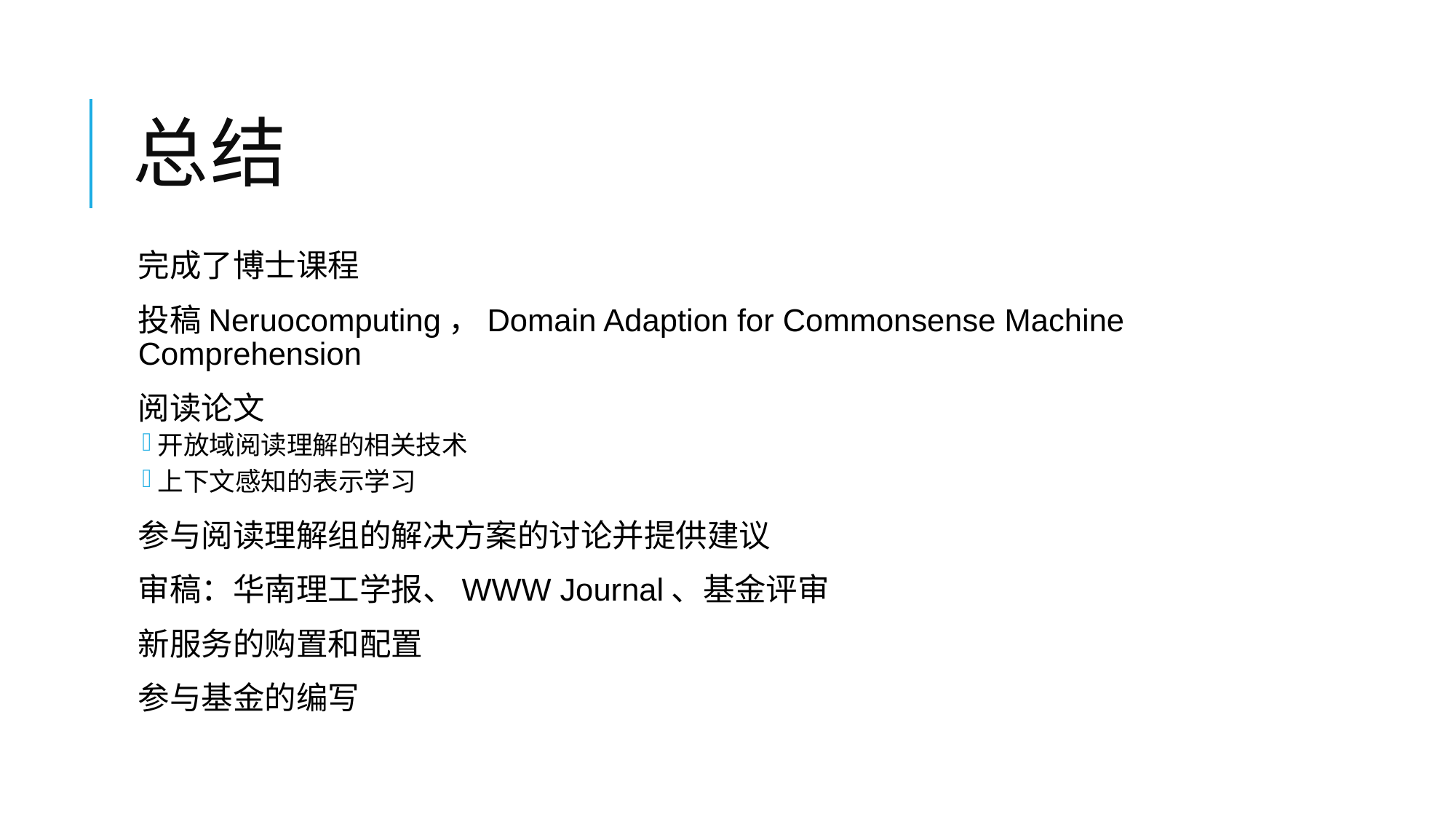

# 总结
完成了博士课程
投稿Neruocomputing，Domain Adaption for Commonsense Machine Comprehension
阅读论文
开放域阅读理解的相关技术
上下文感知的表示学习
参与阅读理解组的解决方案的讨论并提供建议
审稿：华南理工学报、WWW Journal、基金评审
新服务的购置和配置
参与基金的编写